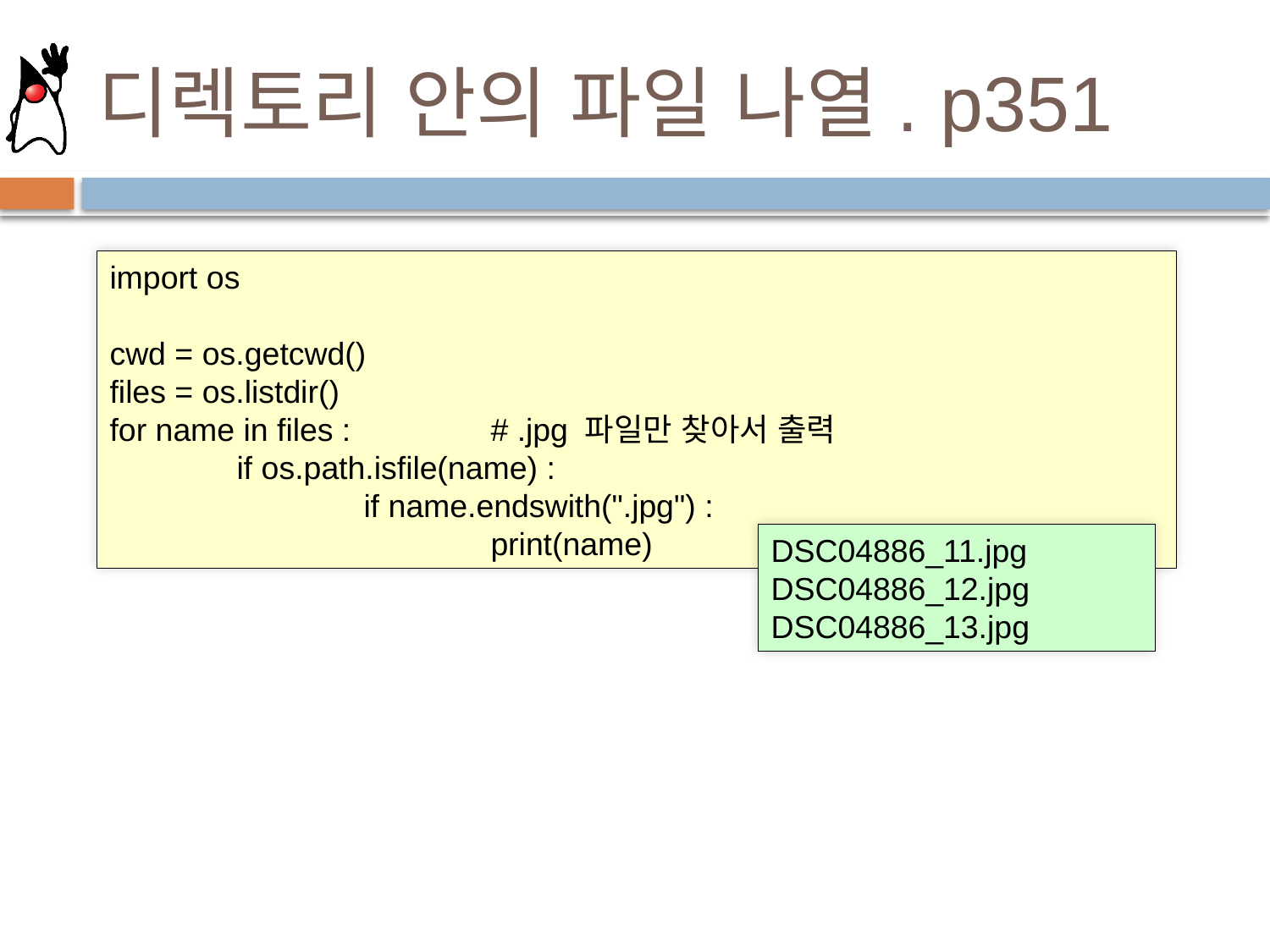

# 디렉토리 안의 파일 나열. p351
import os

cwd = os.getcwd()
files = os.listdir()
for name in files :		# .jpg 파일만 찾아서 출력
	if os.path.isfile(name) :
		if name.endswith(".jpg") :
			print(name)
DSC04886_11.jpg
DSC04886_12.jpg
DSC04886_13.jpg